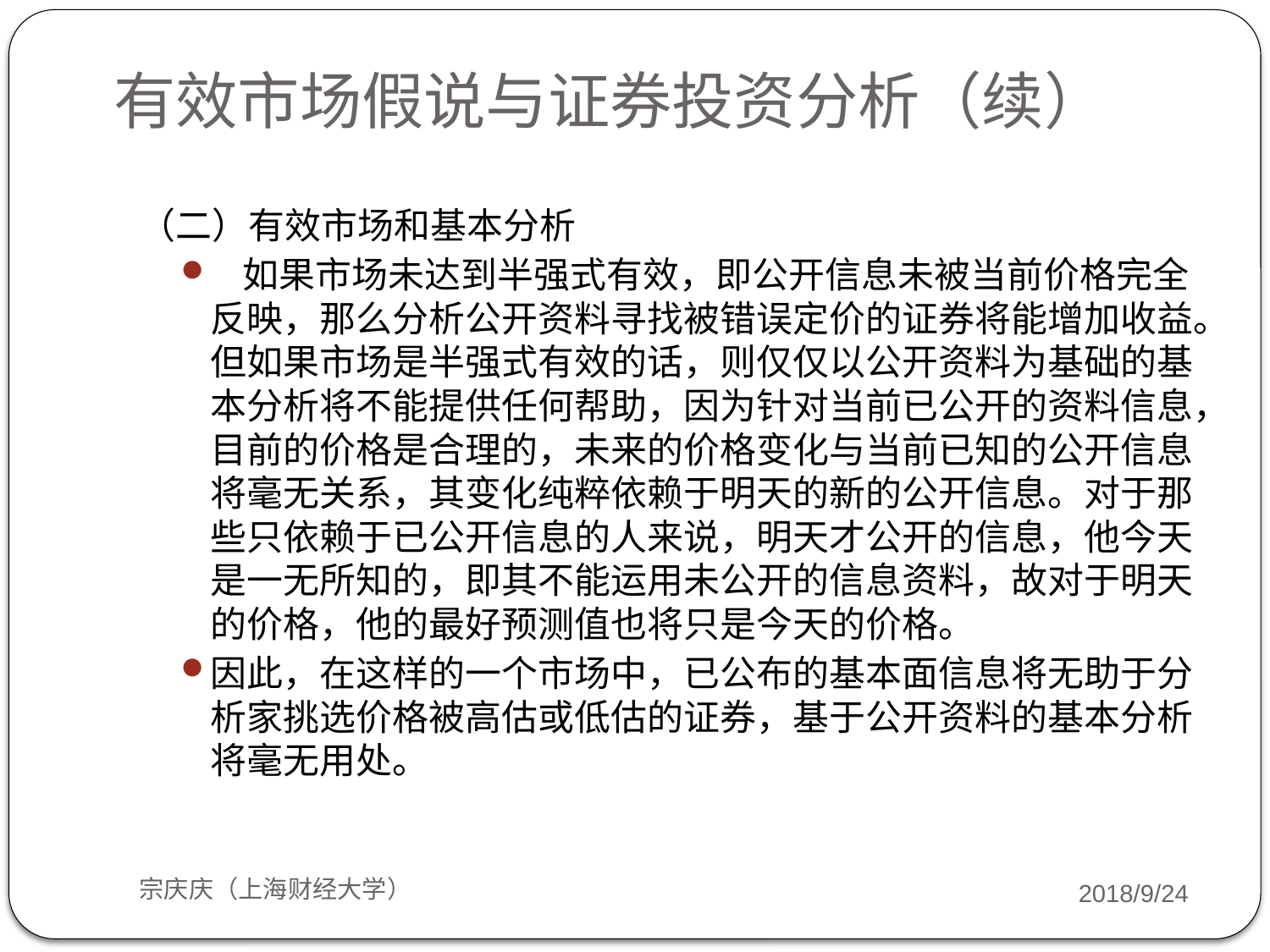

# 有效市场假说与证券投资分析（续）
（二）有效市场和基本分析
   如果市场未达到半强式有效，即公开信息未被当前价格完全反映，那么分析公开资料寻找被错误定价的证券将能增加收益。但如果市场是半强式有效的话，则仅仅以公开资料为基础的基本分析将不能提供任何帮助，因为针对当前已公开的资料信息，目前的价格是合理的，未来的价格变化与当前已知的公开信息将毫无关系，其变化纯粹依赖于明天的新的公开信息。对于那些只依赖于已公开信息的人来说，明天才公开的信息，他今天是一无所知的，即其不能运用未公开的信息资料，故对于明天的价格，他的最好预测值也将只是今天的价格。
因此，在这样的一个市场中，已公布的基本面信息将无助于分析家挑选价格被高估或低估的证券，基于公开资料的基本分析将毫无用处。
宗庆庆（上海财经大学）
2018/9/24